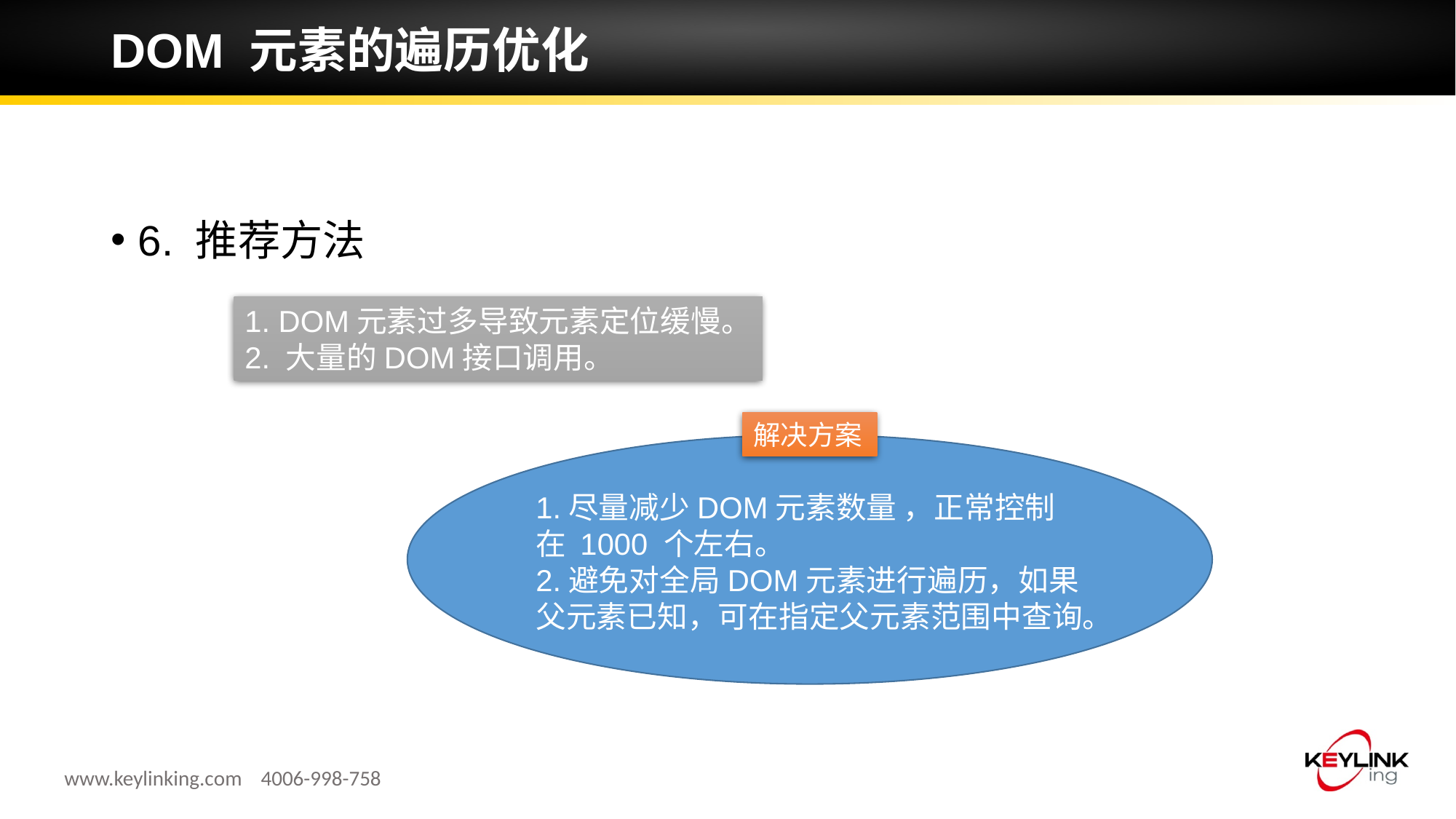

# DOM 元素的遍历优化
6. 推荐方法
1. DOM元素过多导致元素定位缓慢。
2. 大量的DOM接口调用。
解决方案

1.尽量减少DOM元素数量 ，正常控制在 1000 个左右。
2.避免对全局DOM元素进行遍历，如果父元素已知，可在指定父元素范围中查询。